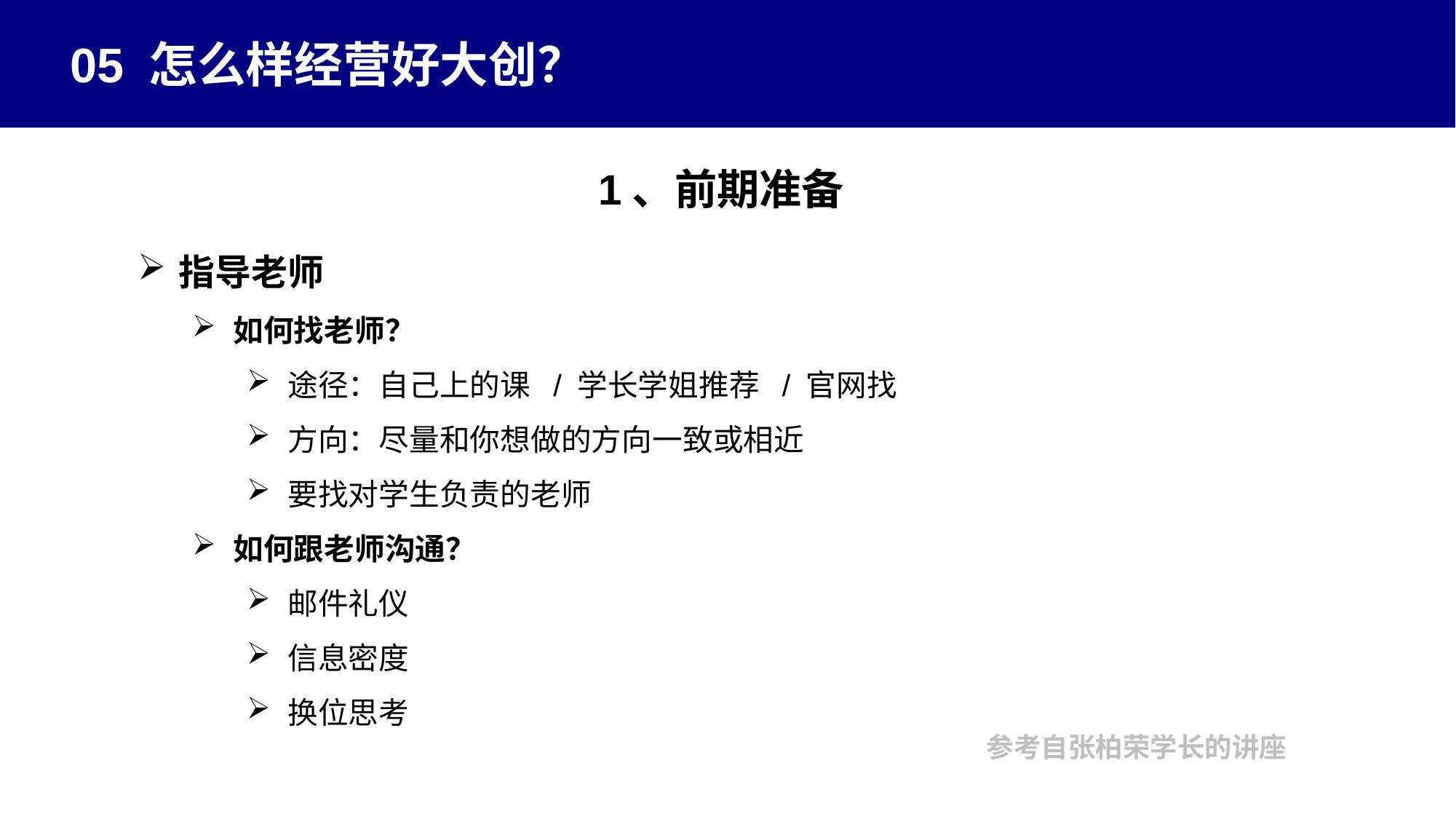

05 怎么样经营好大创？
1、前期准备
指导老师
如何找老师？
途径：自己上的课 / 学长学姐推荐 / 官网找
方向：尽量和你想做的方向一致或相近
要找对学生负责的老师
如何跟老师沟通？
邮件礼仪
信息密度
换位思考
参考自张柏荣学长的讲座
19